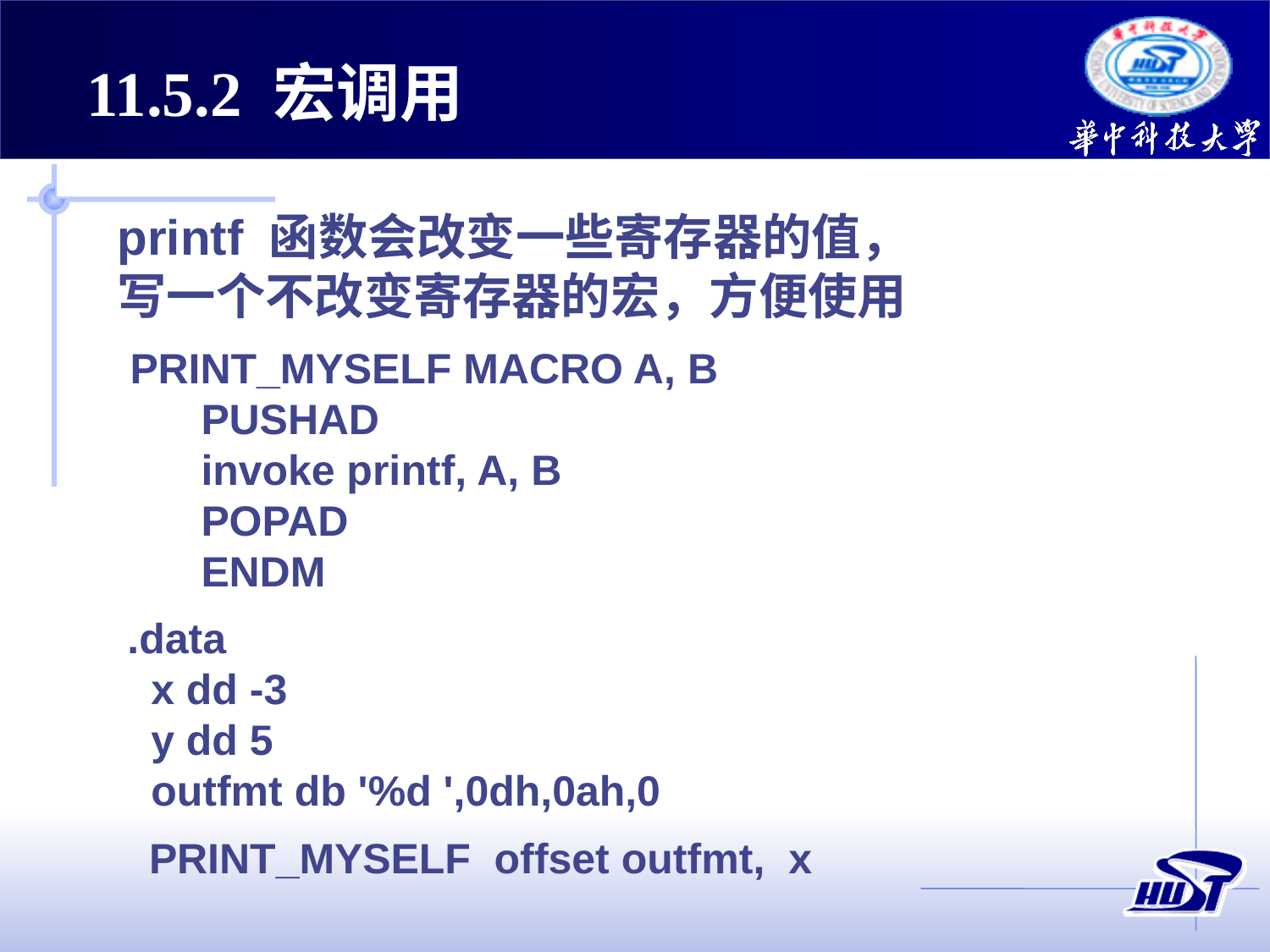

11.5.2 宏调用
printf 函数会改变一些寄存器的值，
写一个不改变寄存器的宏，方便使用
PRINT_MYSELF MACRO A, B
      PUSHAD
      invoke printf, A, B
      POPAD
      ENDM
.data
  x dd -3
  y dd 5
  outfmt db '%d ',0dh,0ah,0
PRINT_MYSELF  offset outfmt,  x